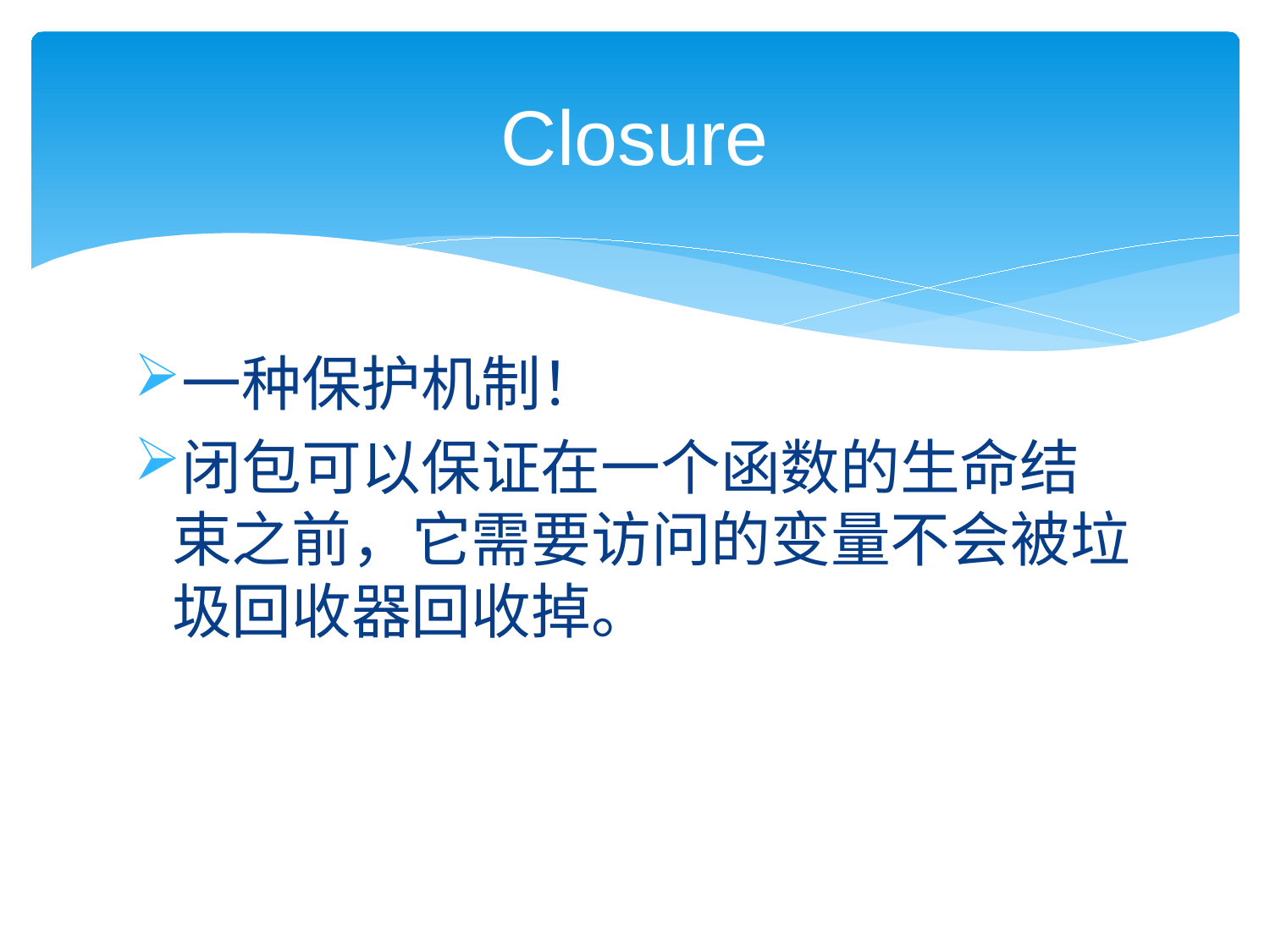

# Closure
一种保护机制！
闭包可以保证在一个函数的生命结束之前，它需要访问的变量不会被垃圾回收器回收掉。